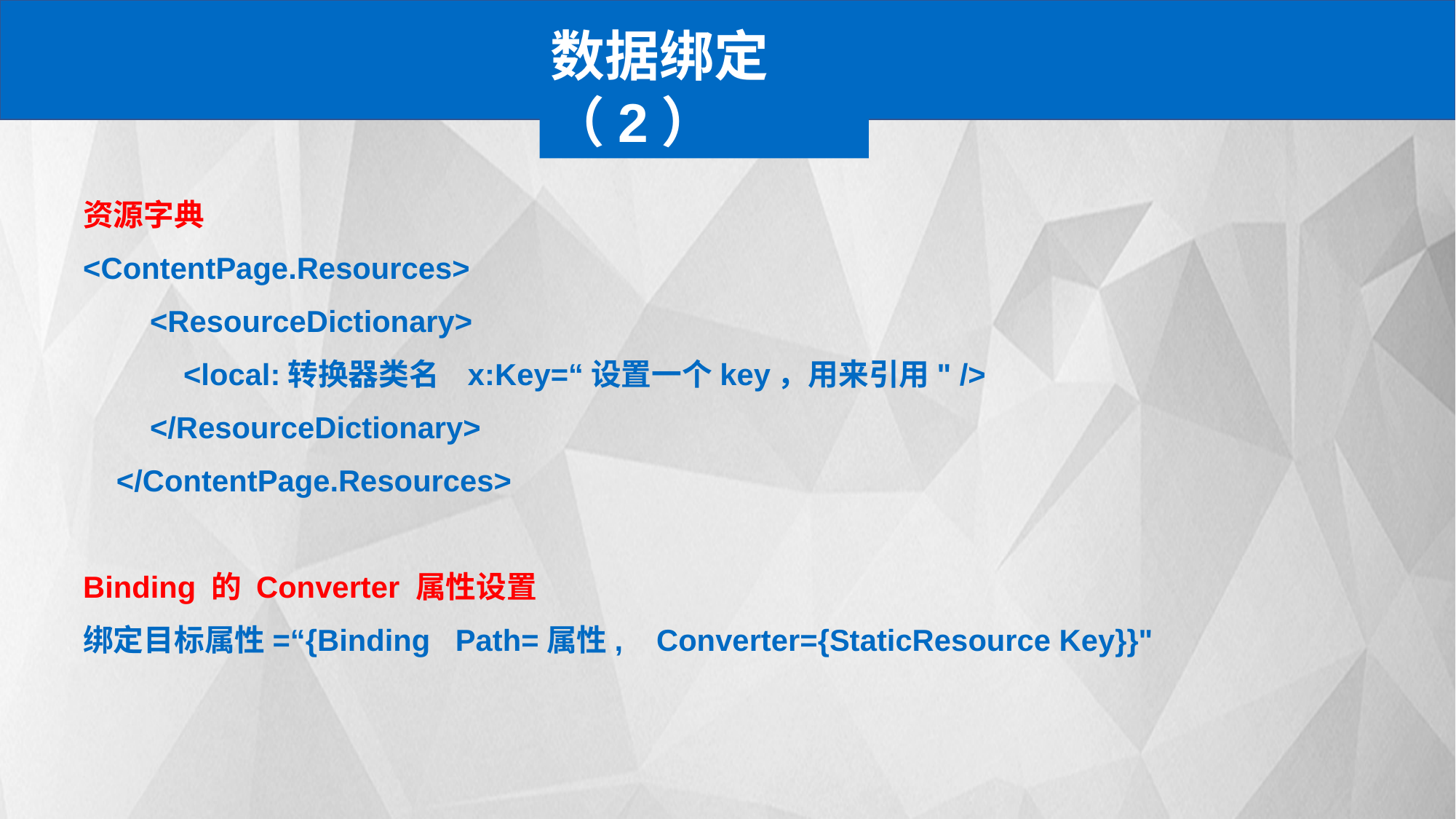

数据绑定（2）
资源字典
<ContentPage.Resources>
        <ResourceDictionary>
            <local:转换器类名   x:Key=“设置一个key，用来引用" />
        </ResourceDictionary>
    </ContentPage.Resources>

Binding 的 Converter 属性设置
绑定目标属性=“{Binding   Path=属性,    Converter={StaticResource Key}}"